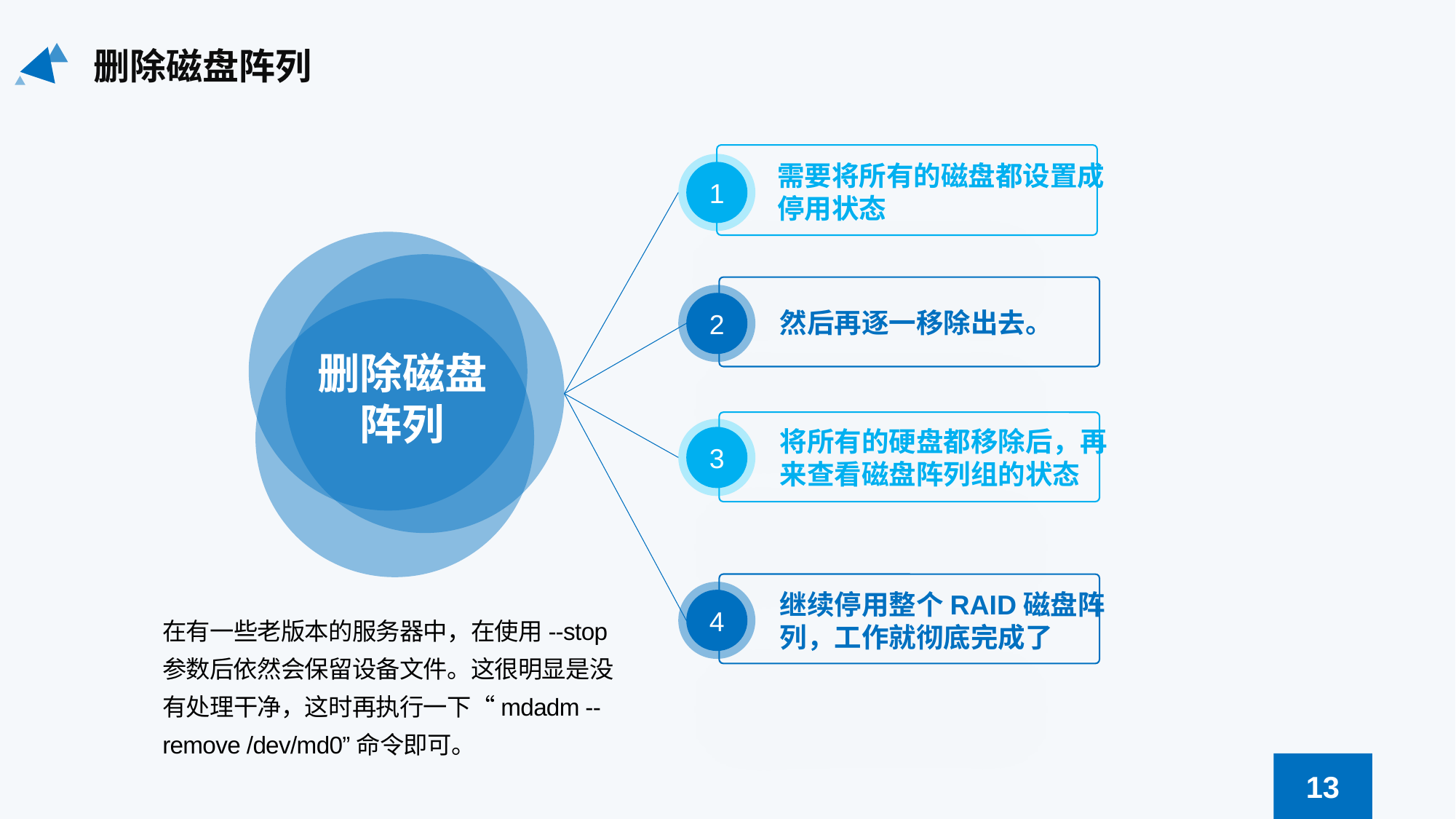

删除磁盘阵列

需要将所有的磁盘都设置成停用状态

1

2

然后再逐一移除出去。
删除磁盘
阵列

将所有的硬盘都移除后，再来查看磁盘阵列组的状态

3

继续停用整个RAID磁盘阵列，工作就彻底完成了
4
在有一些老版本的服务器中，在使用--stop参数后依然会保留设备文件。这很明显是没有处理干净，这时再执行一下“mdadm --remove /dev/md0”命令即可。

13